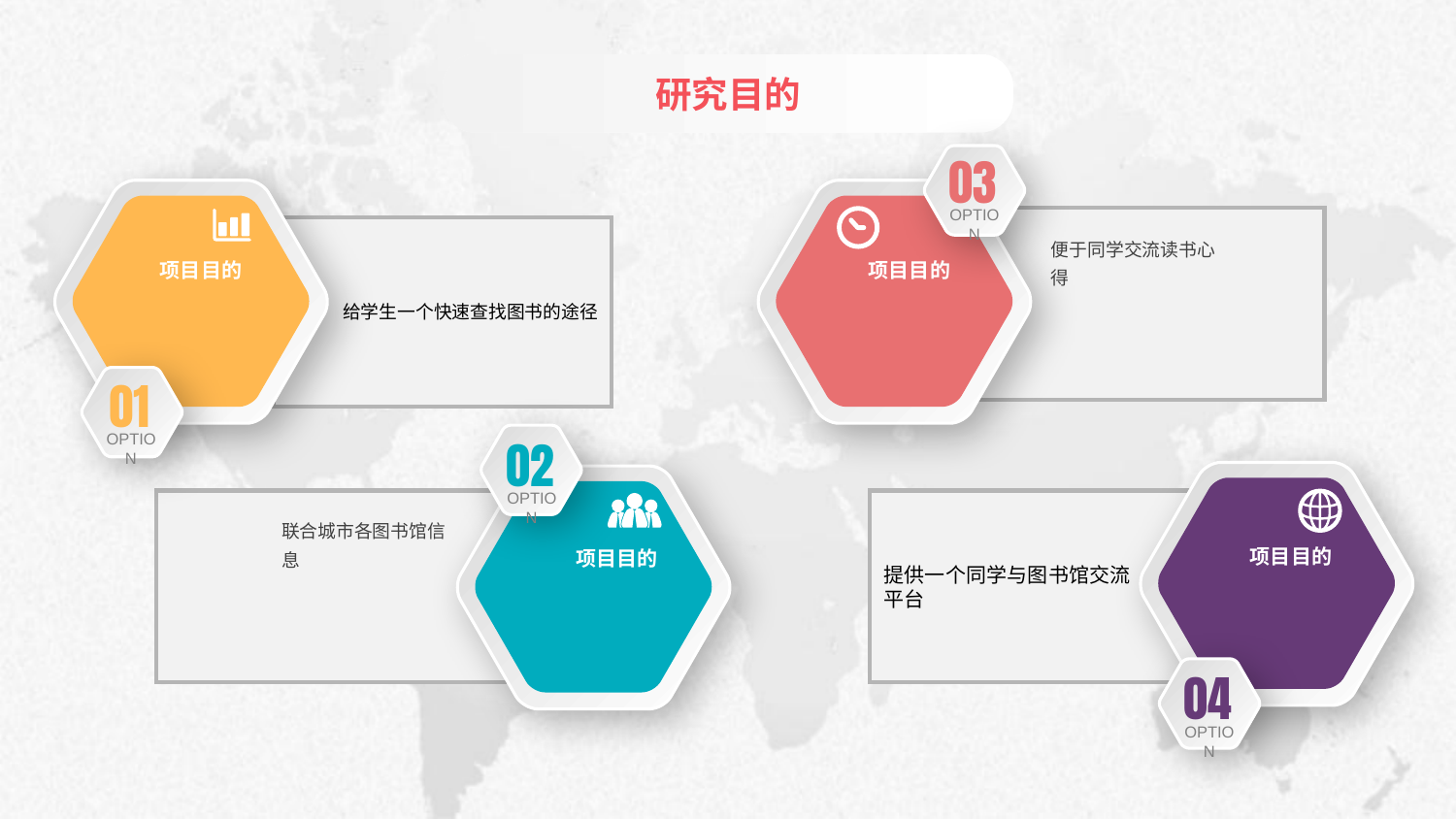

研究目的

03
OPTION

项目目的

项目目的

给学生一个快速查找图书的途径
便于同学交流读书心得

01
OPTION

02
OPTION

项目目的

项目目的

提供一个同学与图书馆交流
平台
联合城市各图书馆信息

04
OPTION